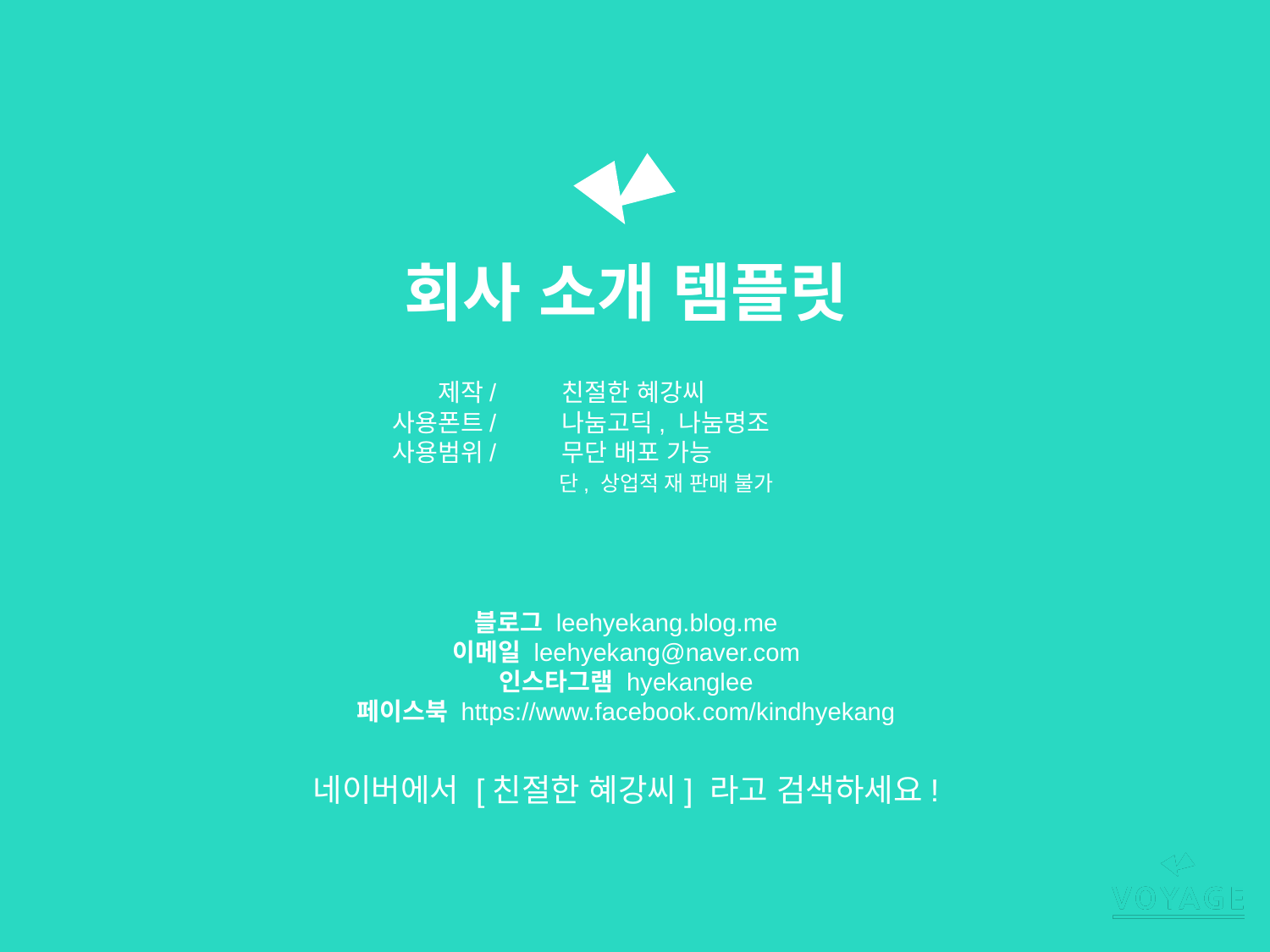

회사 소개 템플릿
제작/
사용폰트/
사용범위/

친절한 혜강씨
나눔고딕, 나눔명조
무단 배포 가능
단, 상업적 재 판매 불가
블로그 leehyekang.blog.me
이메일 leehyekang@naver.com
인스타그램 hyekanglee
페이스북 https://www.facebook.com/kindhyekang
네이버에서 [친절한 혜강씨] 라고 검색하세요!